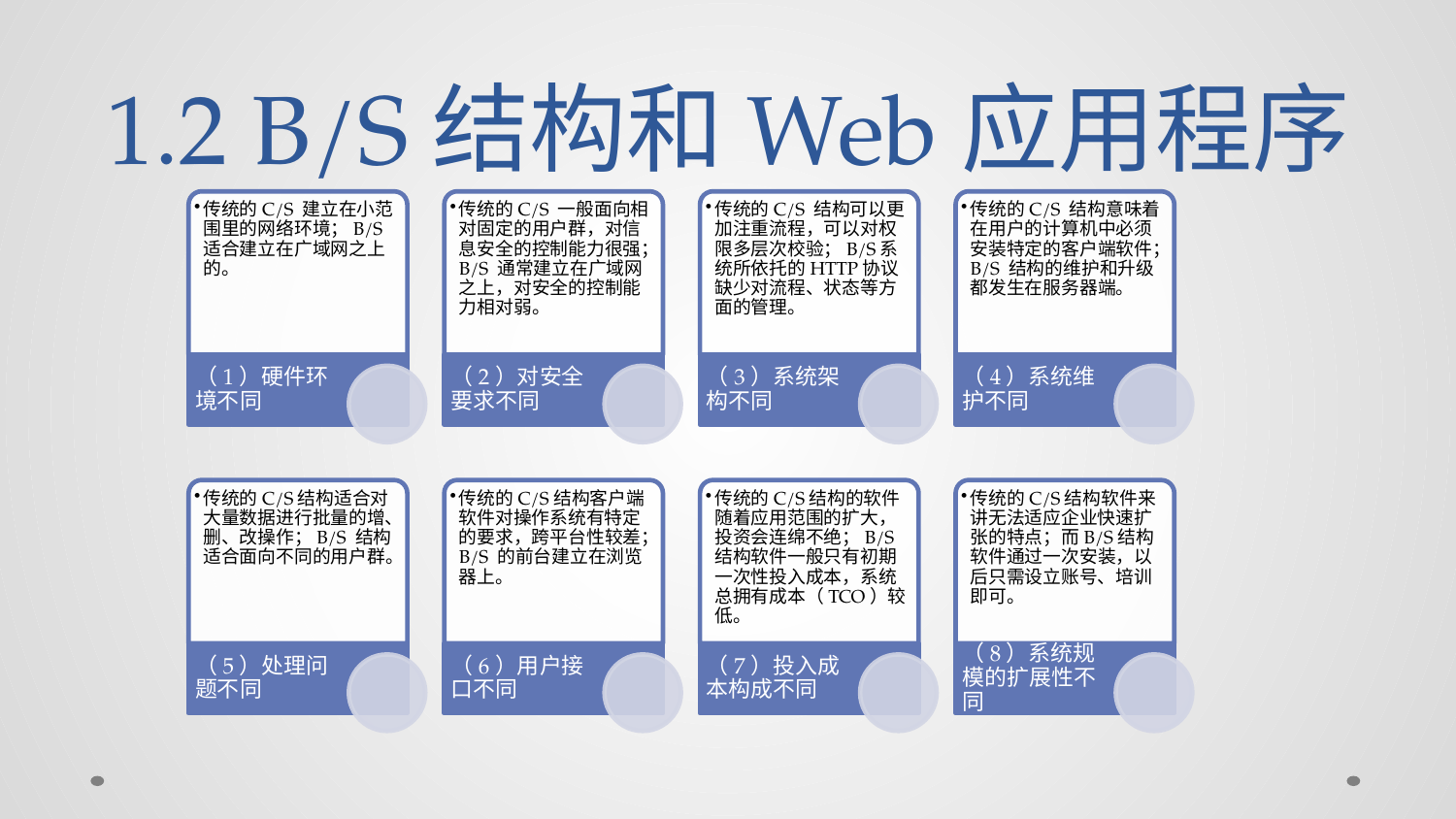

# 1.2 B/S结构和Web应用程序
传统的C/S 建立在小范围里的网络环境；B/S 适合建立在广域网之上的。
（1）硬件环境不同
传统的C/S 一般面向相对固定的用户群，对信息安全的控制能力很强；B/S 通常建立在广域网之上，对安全的控制能力相对弱。
（2）对安全要求不同
传统的C/S 结构可以更加注重流程，可以对权限多层次校验；B/S系统所依托的HTTP协议缺少对流程、状态等方面的管理。
（3）系统架构不同
传统的C/S 结构意味着在用户的计算机中必须安装特定的客户端软件；B/S 结构的维护和升级都发生在服务器端。
（4）系统维护不同
传统的C/S结构适合对大量数据进行批量的增、删、改操作；B/S 结构适合面向不同的用户群。
（5）处理问题不同
传统的C/S结构客户端软件对操作系统有特定的要求，跨平台性较差；B/S 的前台建立在浏览器上。
（6）用户接口不同
传统的C/S结构的软件随着应用范围的扩大，投资会连绵不绝；B/S结构软件一般只有初期一次性投入成本，系统总拥有成本（TCO）较低。
（7）投入成本构成不同
传统的C/S结构软件来讲无法适应企业快速扩张的特点；而B/S结构软件通过一次安装，以后只需设立账号、培训即可。
（8）系统规模的扩展性不同